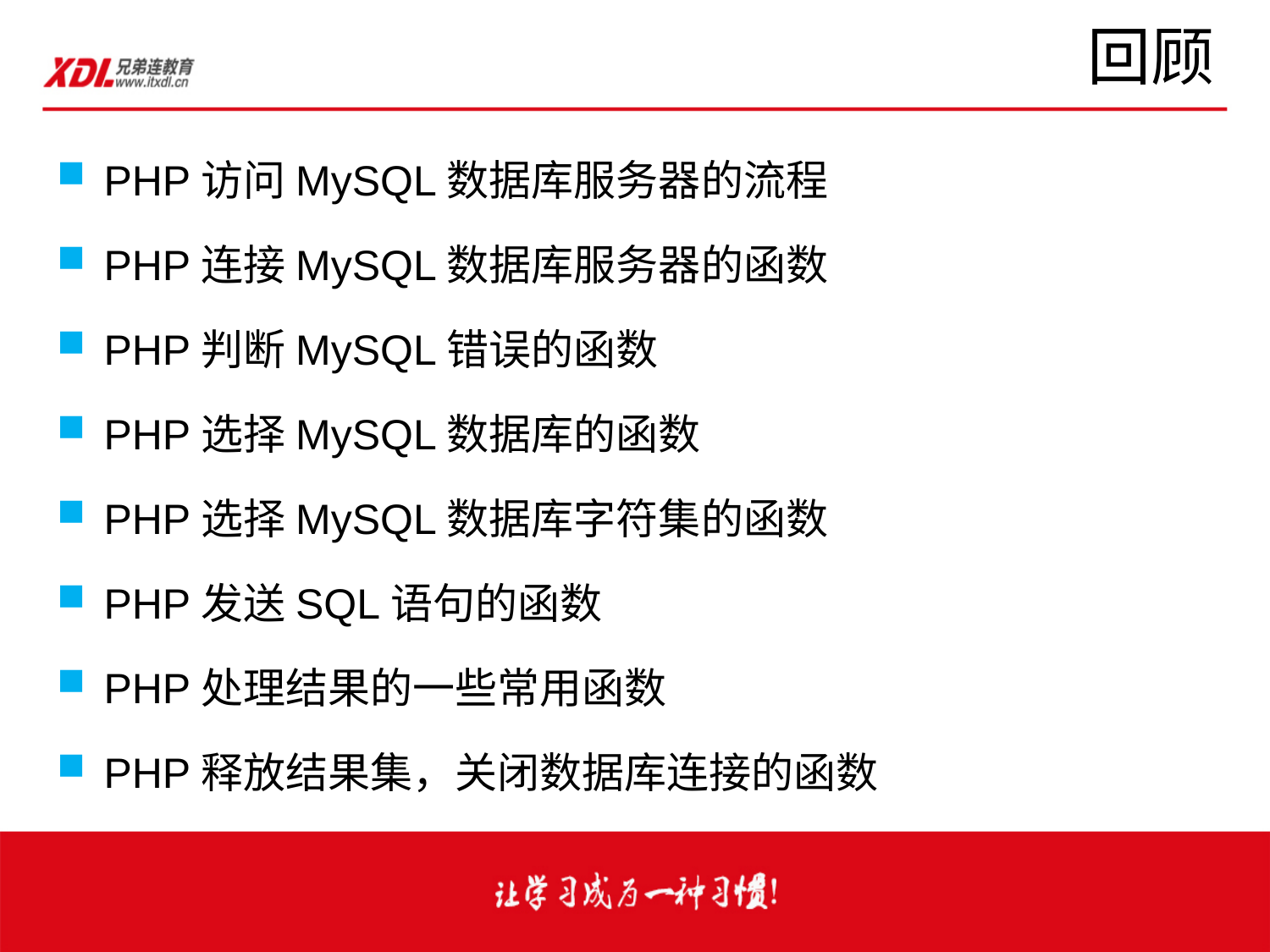

# 回顾
PHP访问MySQL数据库服务器的流程
PHP连接MySQL数据库服务器的函数
PHP判断MySQL错误的函数
PHP选择MySQL数据库的函数
PHP选择MySQL数据库字符集的函数
PHP发送SQL语句的函数
PHP处理结果的一些常用函数
PHP释放结果集，关闭数据库连接的函数